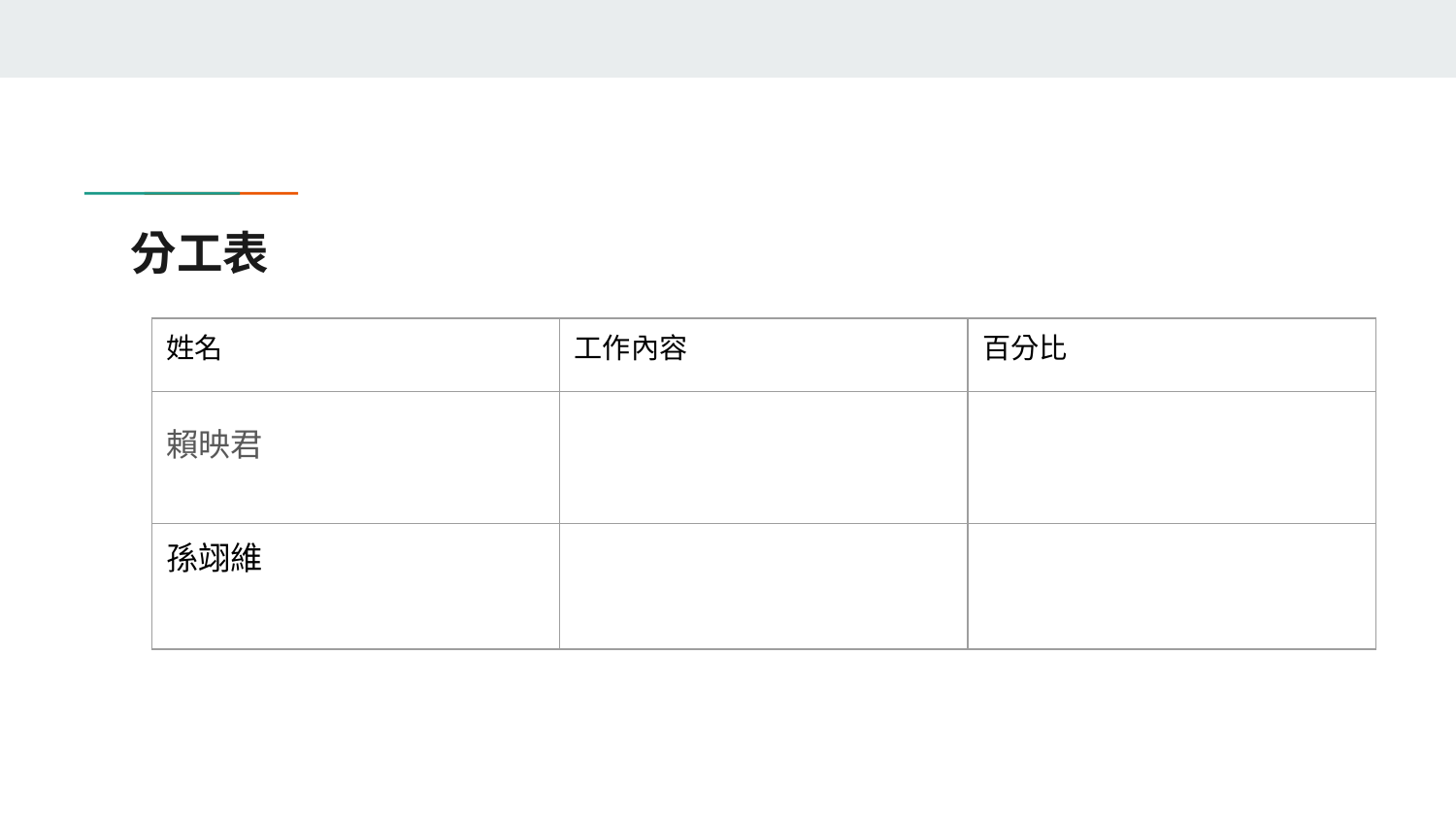

# 分工表
| 姓名 | 工作內容 | 百分比 |
| --- | --- | --- |
| 賴映君 |  |  |
| 孫翊維 |  |  |